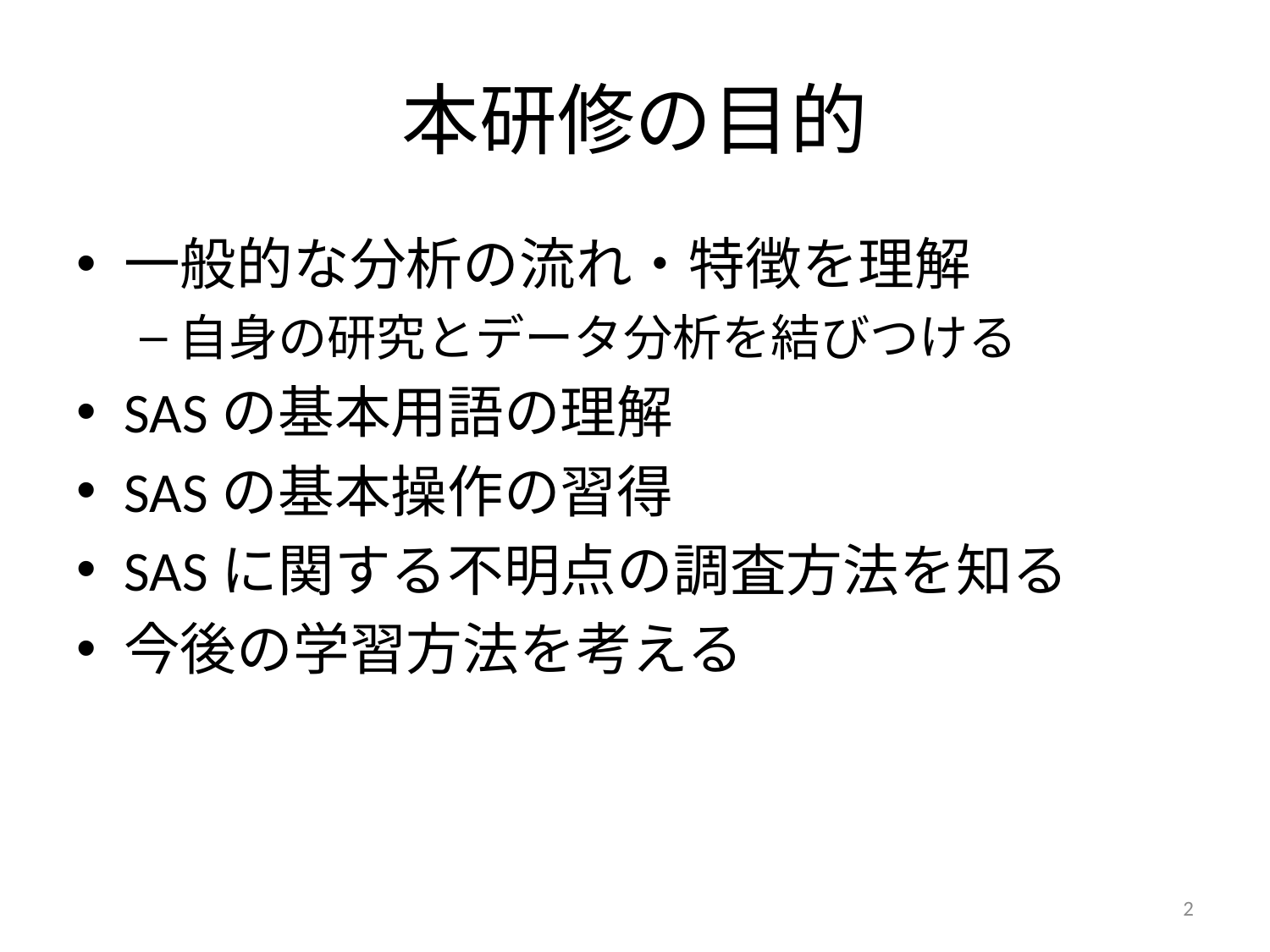

# 本研修の目的
一般的な分析の流れ・特徴を理解
自身の研究とデータ分析を結びつける
SASの基本用語の理解
SASの基本操作の習得
SASに関する不明点の調査方法を知る
今後の学習方法を考える
2